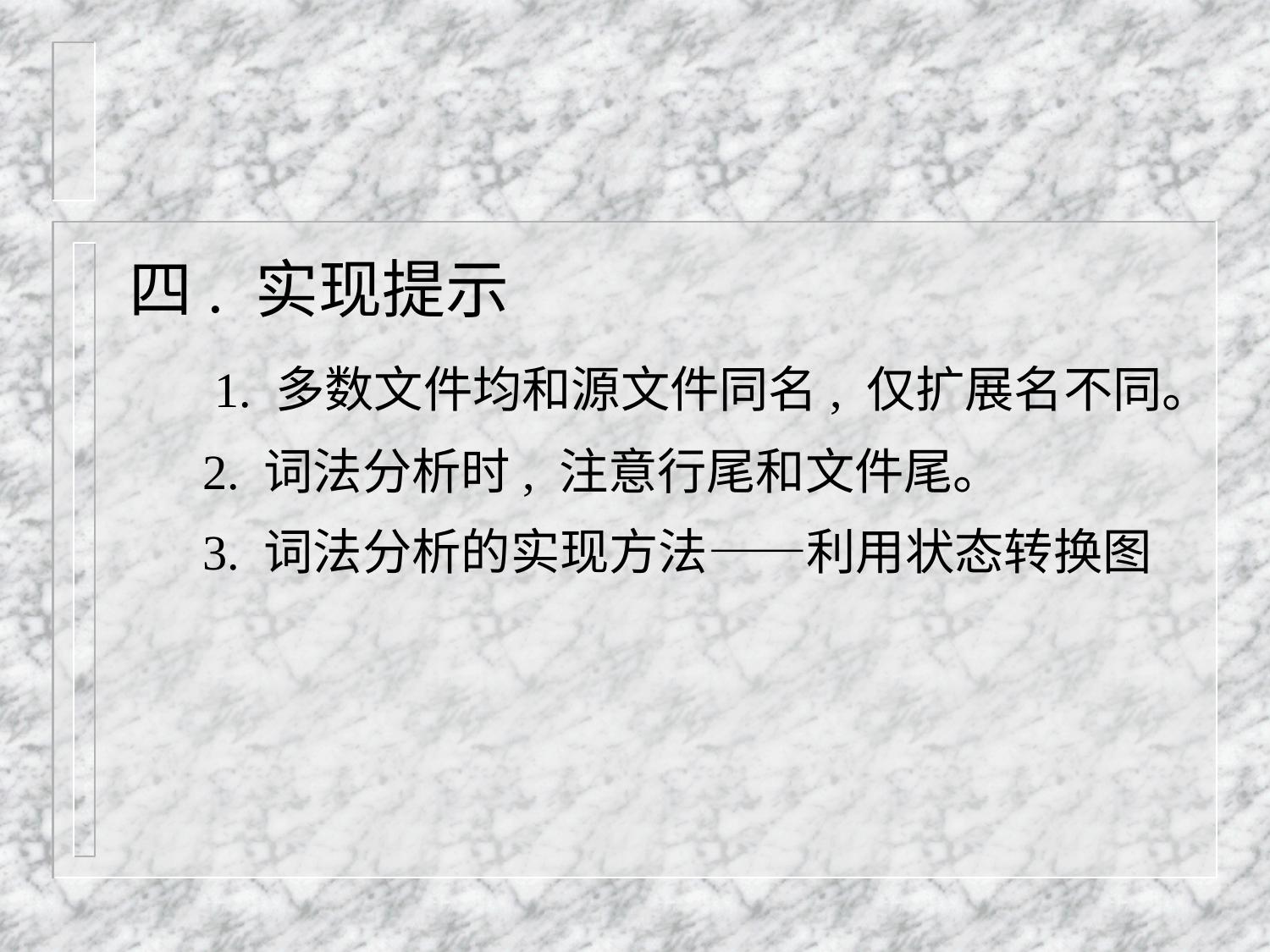

四. 实现提示
      1. 多数文件均和源文件同名, 仅扩展名不同。
      2. 词法分析时, 注意行尾和文件尾。
      3. 词法分析的实现方法——利用状态转换图